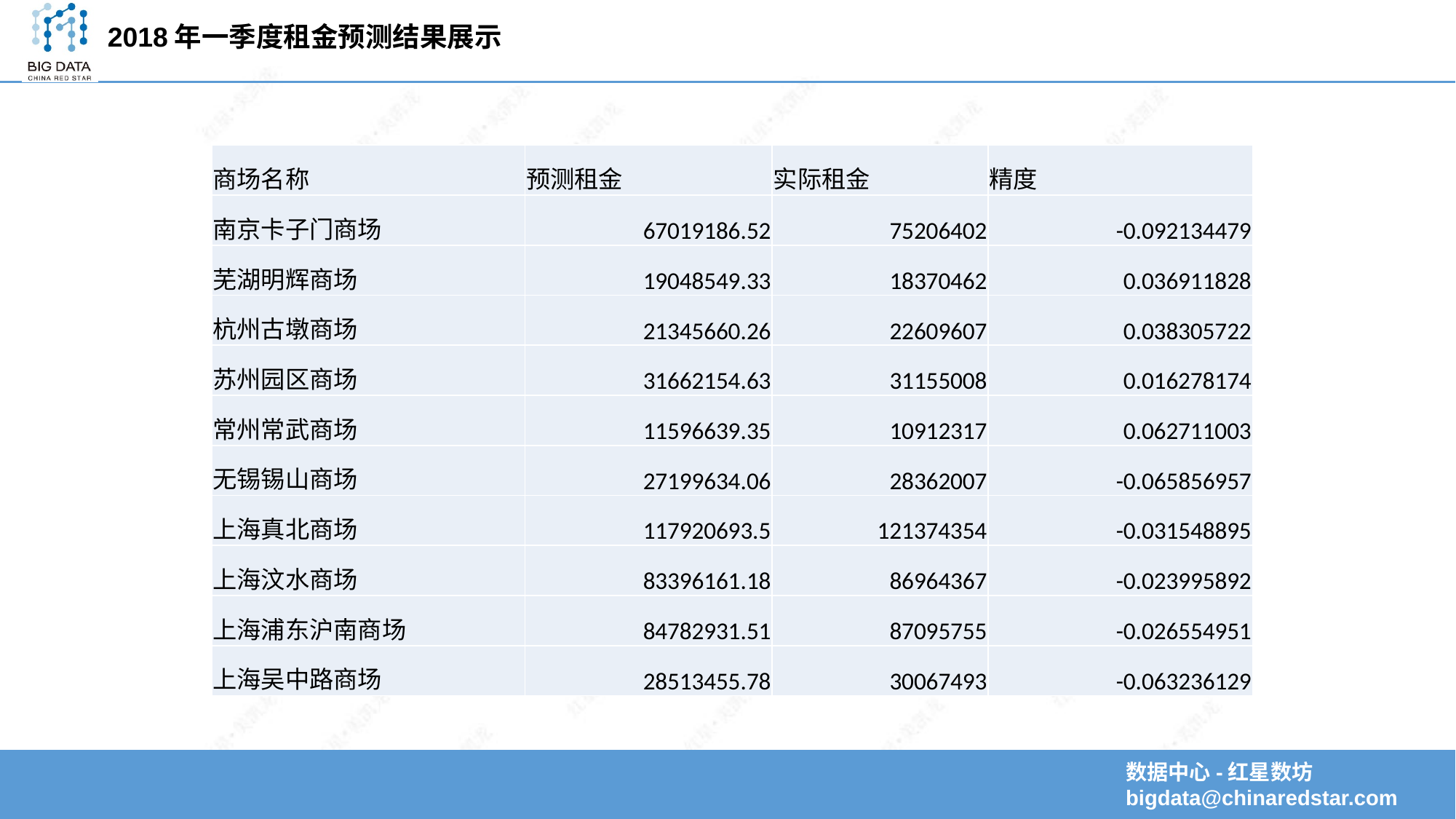

2018年一季度租金预测结果展示
| 商场名称 | 预测租金 | 实际租金 | 精度 |
| --- | --- | --- | --- |
| 南京卡子门商场 | 67019186.52 | 75206402 | -0.092134479 |
| 芜湖明辉商场 | 19048549.33 | 18370462 | 0.036911828 |
| 杭州古墩商场 | 21345660.26 | 22609607 | 0.038305722 |
| 苏州园区商场 | 31662154.63 | 31155008 | 0.016278174 |
| 常州常武商场 | 11596639.35 | 10912317 | 0.062711003 |
| 无锡锡山商场 | 27199634.06 | 28362007 | -0.065856957 |
| 上海真北商场 | 117920693.5 | 121374354 | -0.031548895 |
| 上海汶水商场 | 83396161.18 | 86964367 | -0.023995892 |
| 上海浦东沪南商场 | 84782931.51 | 87095755 | -0.026554951 |
| 上海吴中路商场 | 28513455.78 | 30067493 | -0.063236129 |